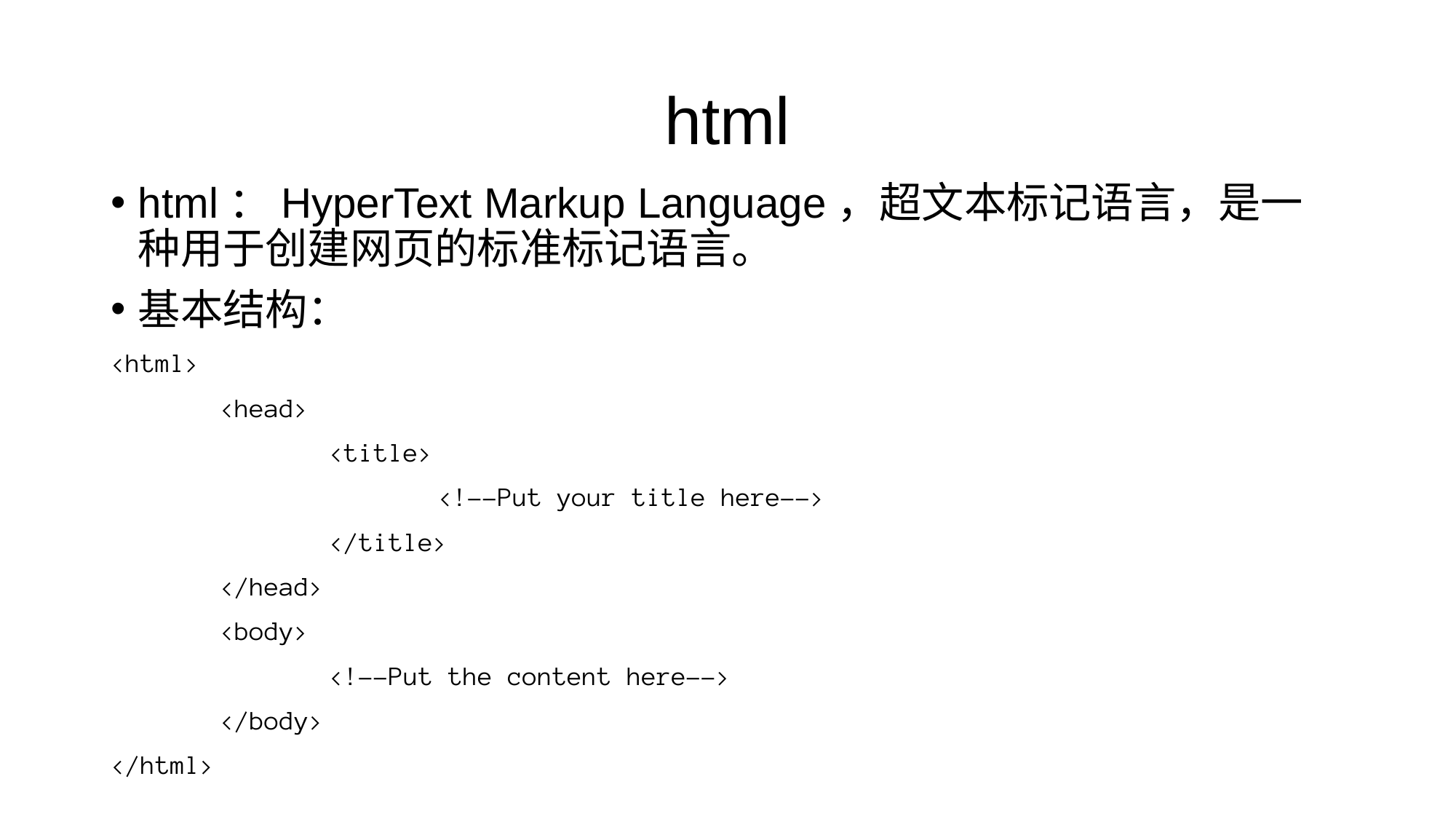

# html
html：HyperText Markup Language，超文本标记语言，是一种用于创建网页的标准标记语言。
基本结构：
<html>
	<head>
		<title>
			<!--Put your title here-->
		</title>
	</head>
	<body>
		<!--Put the content here-->
	</body>
</html>